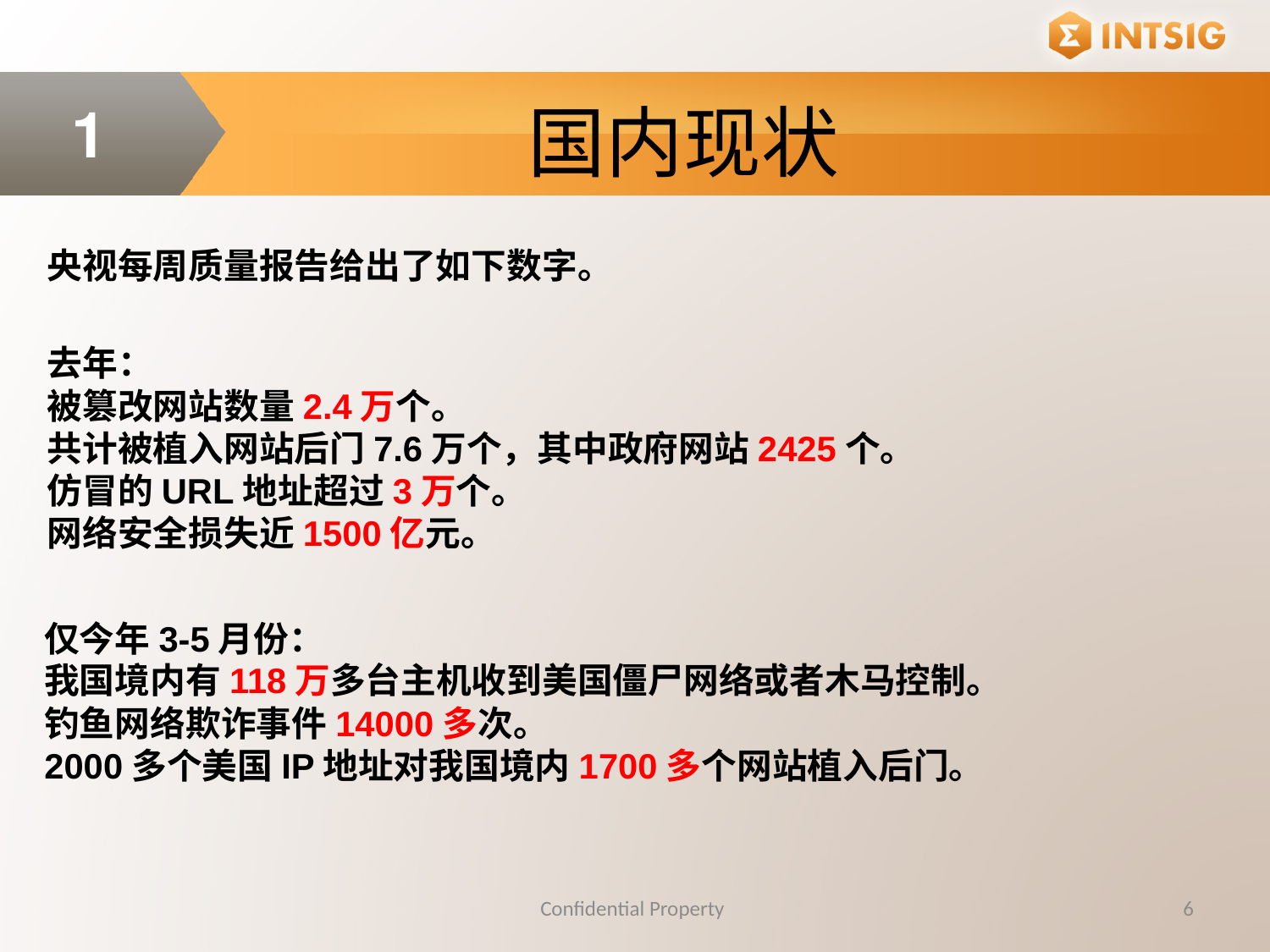

国内现状
1
央视每周质量报告给出了如下数字。
去年：
被篡改网站数量2.4万个。
共计被植入网站后门7.6万个，其中政府网站2425个。
仿冒的URL地址超过3万个。
网络安全损失近1500亿元。
仅今年3-5月份：
我国境内有118万多台主机收到美国僵尸网络或者木马控制。
钓鱼网络欺诈事件14000多次。
2000多个美国IP地址对我国境内1700多个网站植入后门。
Confidential Property
6